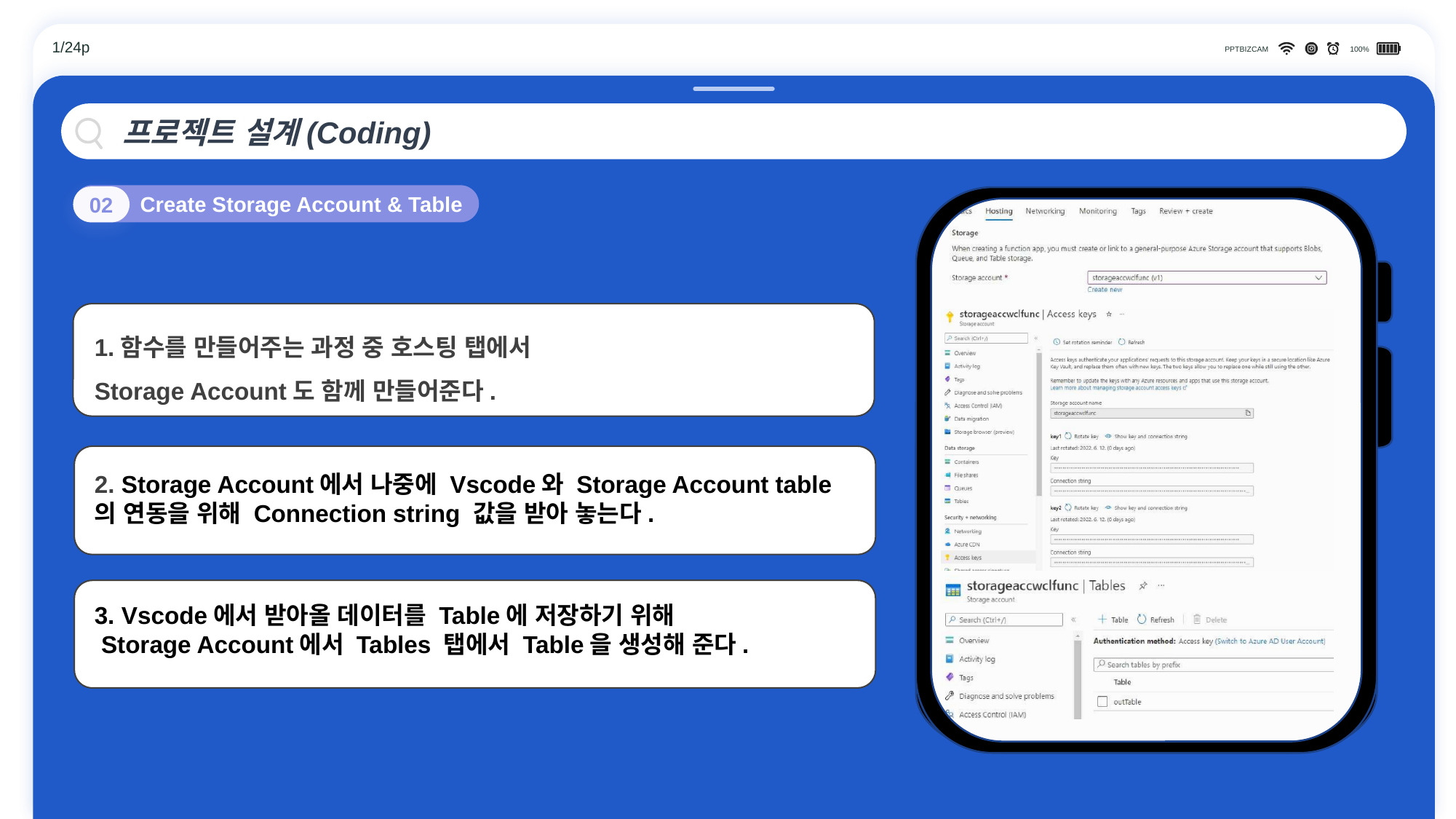

1/24p

PPTBIZCAM
100%

프로젝트 설계(Coding)

Create Storage Account & Table
02

1.함수를 만들어주는 과정 중 호스팅 탭에서
Storage Account도 함께 만들어준다.

2. Storage Account에서 나중에 Vscode와 Storage Account table의 연동을 위해 Connection string 값을 받아 놓는다.

3. Vscode에서 받아올 데이터를 Table에 저장하기 위해
 Storage Account에서 Tables 탭에서 Table을 생성해 준다.